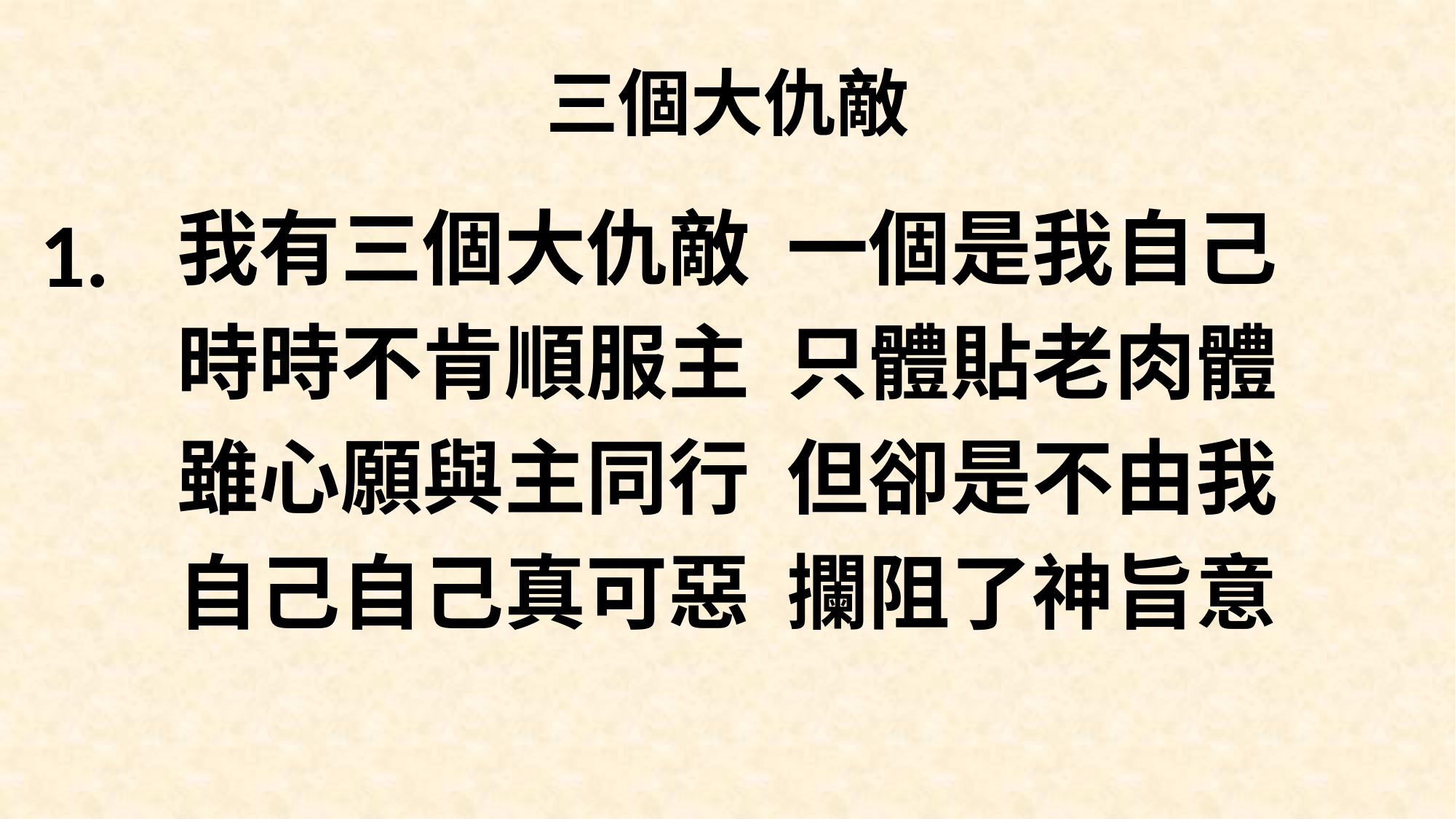

# 三個大仇敵
1.
我有三個大仇敵  一個是我自己
時時不肯順服主  只體貼老肉體
雖心願與主同行  但卻是不由我
自己自己真可惡  攔阻了神旨意